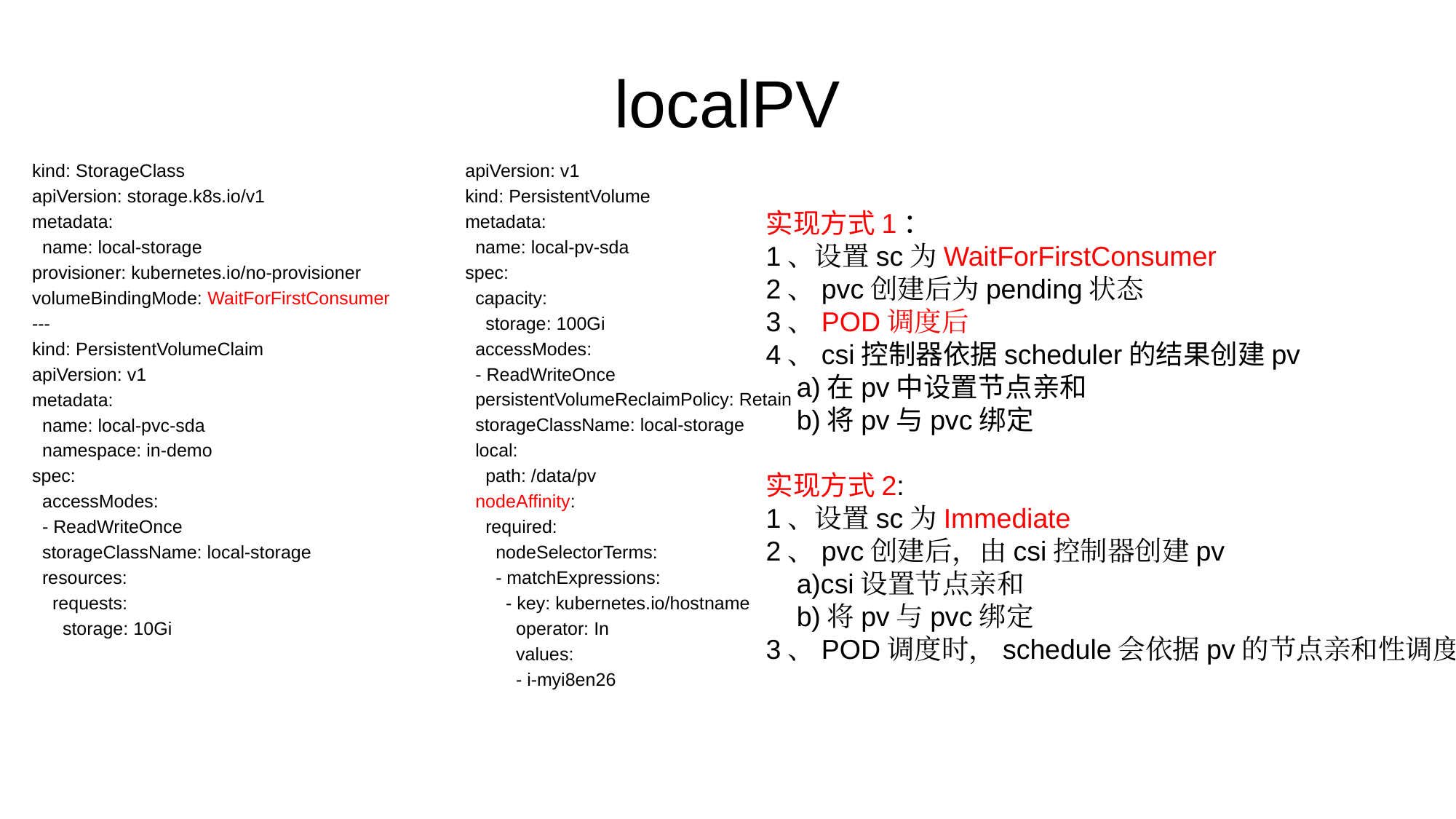

# localPV
kind: StorageClass
apiVersion: storage.k8s.io/v1
metadata:
  name: local-storage
provisioner: kubernetes.io/no-provisioner
volumeBindingMode: WaitForFirstConsumer
---
kind: PersistentVolumeClaim
apiVersion: v1
metadata:
  name: local-pvc-sda
  namespace: in-demo
spec:
  accessModes:
  - ReadWriteOnce
  storageClassName: local-storage
  resources:
    requests:
      storage: 10Gi
apiVersion: v1
kind: PersistentVolume
metadata:
  name: local-pv-sda
spec:
  capacity:
    storage: 100Gi
  accessModes:
  - ReadWriteOnce
  persistentVolumeReclaimPolicy: Retain
  storageClassName: local-storage
  local:
    path: /data/pv
  nodeAffinity:
    required:
      nodeSelectorTerms:
      - matchExpressions:
        - key: kubernetes.io/hostname
          operator: In
          values:
          - i-myi8en26
实现方式1：
1、设置sc为WaitForFirstConsumer
2、pvc创建后为pending状态
3、POD调度后
4、csi控制器依据scheduler的结果创建pv
    a)在pv中设置节点亲和
    b)将pv与pvc绑定

实现方式2:
1、设置sc为Immediate
2、pvc创建后，由csi控制器创建pv
    a)csi设置节点亲和
    b)将pv与pvc绑定
3、POD调度时，schedule会依据pv的节点亲和性调度